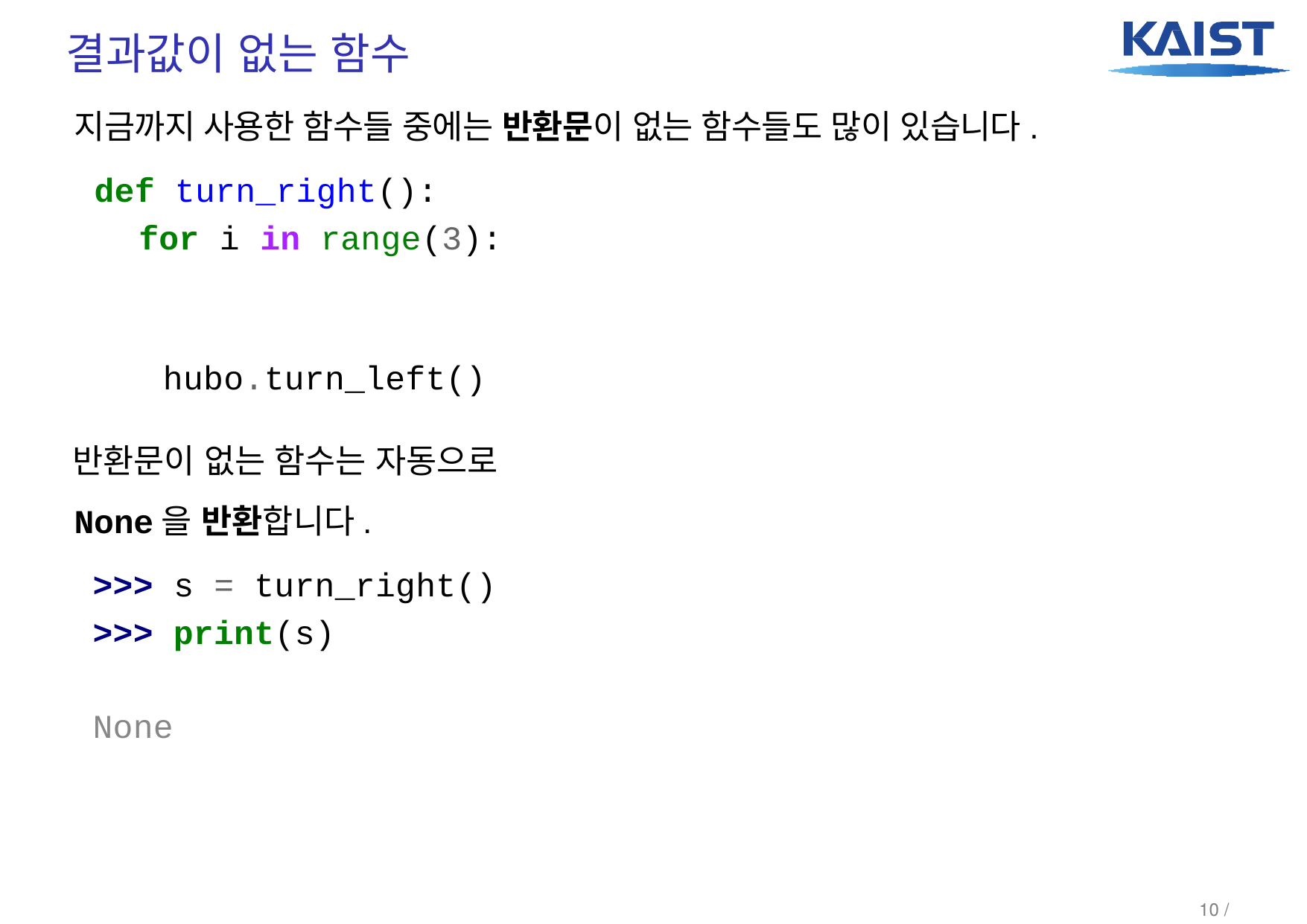

# 결과값이 없는 함수

지금까지 사용한 함수들 중에는 반환문이 없는 함수들도 많이 있습니다.
 def turn_right():
 for i in range(3):
   	hubo.turn_left()
반환문이 없는 함수는 자동으로 None을 반환합니다.
 >>> s = turn_right()
 >>> print(s)
 None
10 / 17